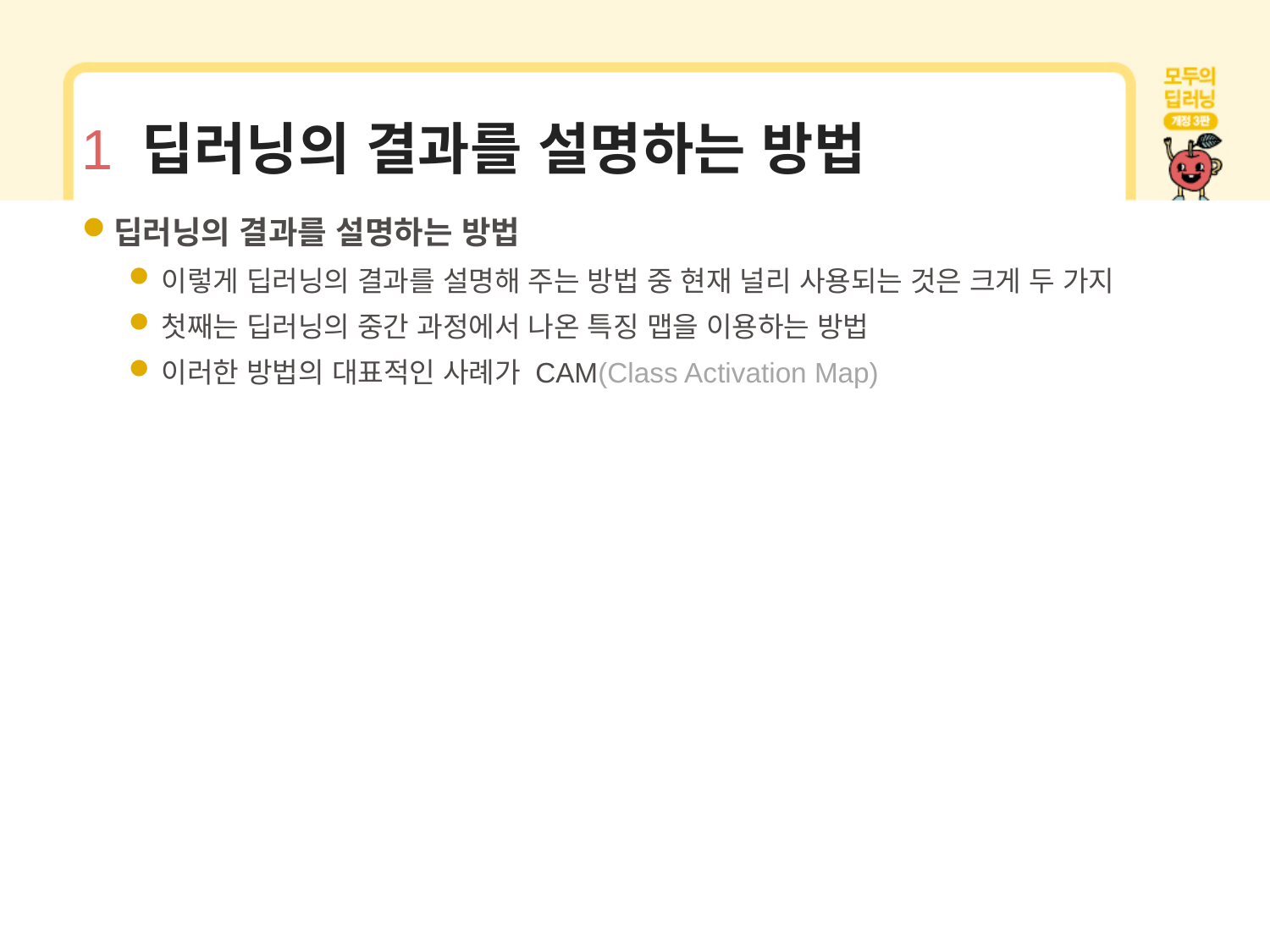

# 1 딥러닝의 결과를 설명하는 방법
딥러닝의 결과를 설명하는 방법
이렇게 딥러닝의 결과를 설명해 주는 방법 중 현재 널리 사용되는 것은 크게 두 가지
첫째는 딥러닝의 중간 과정에서 나온 특징 맵을 이용하는 방법
이러한 방법의 대표적인 사례가 CAM(Class Activation Map)